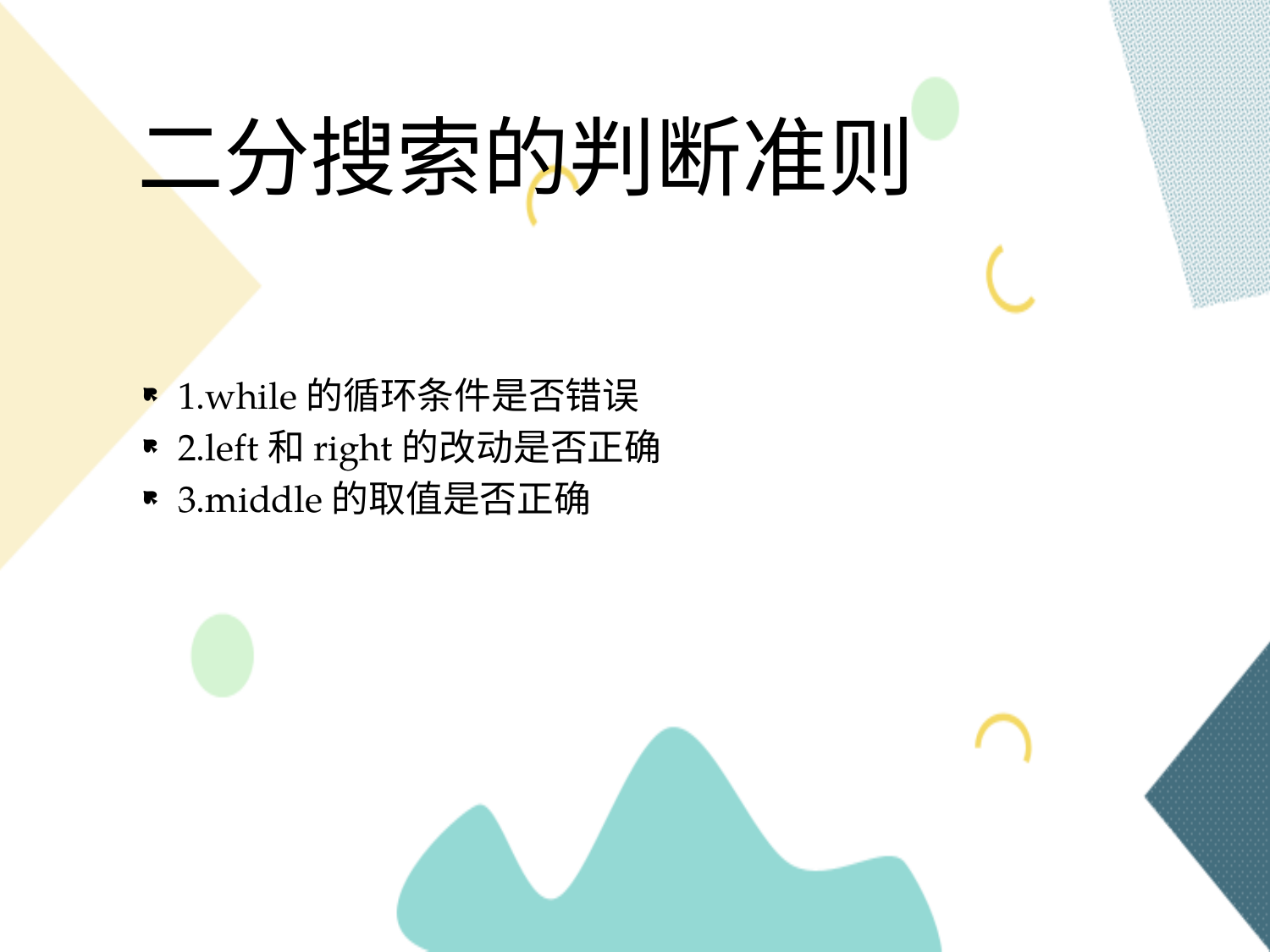

# 二分搜索的判断准则
1.while的循环条件是否错误
2.left和right的改动是否正确
3.middle的取值是否正确